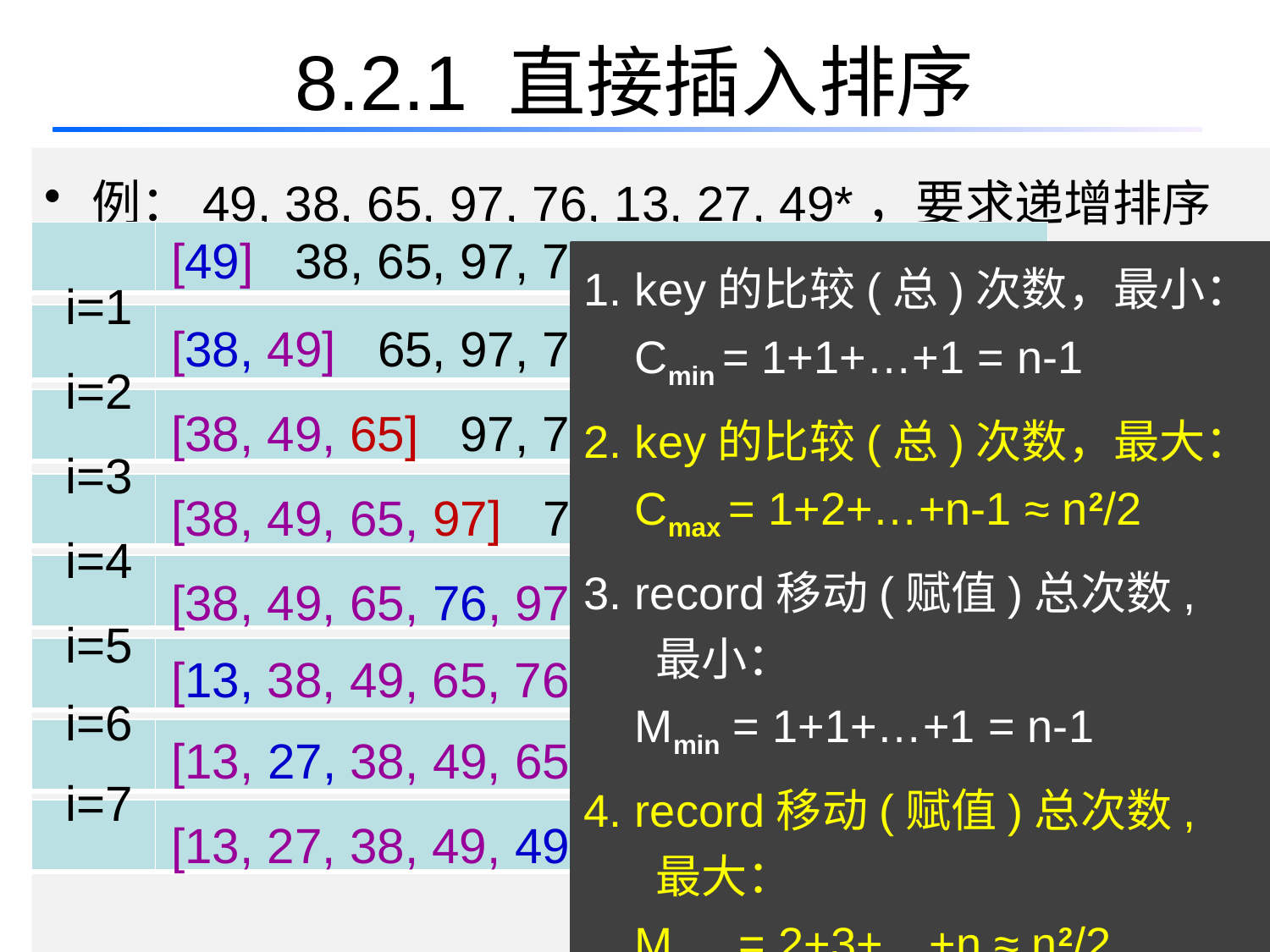

# 8.2.1 直接插入排序

例：49, 38, 65, 97, 76, 13, 27, 49*，要求递增排序

|  |  |
| --- | --- |
[49]   38, 65, 97, 76, 13, 27, 49*
1. key的比较(总)次数，最小：
    Cmin = 1+1+…+1 = n-1
2. key的比较(总)次数，最大：
    Cmax = 1+2+…+n-1 ≈ n2/2
3. record移动(赋值)总次数, 最小：
    Mmin = 1+1+…+1 = n-1
4. record移动(赋值)总次数, 最大：
    Mmax = 2+3+…+n ≈ n2/2
i=1
[38, 49]   65, 97, 76, 13, 27, 49*
|  |  |
| --- | --- |
i=2
[38, 49, 65]   97, 76, 13, 27, 49*
|  |  |
| --- | --- |
i=3
[38, 49, 65, 97]   76, 13, 27, 49*
|  |  |
| --- | --- |
i=4
[38, 49, 65, 76, 97]   13, 27, 49*
|  |  |
| --- | --- |
i=5
[13, 38, 49, 65, 76, 97]   27, 49*
|  |  |
| --- | --- |
i=6
[13, 27, 38, 49, 65, 76, 97]   49*
|  |  |
| --- | --- |
i=7
[13, 27, 38, 49, 49*, 65, 76, 97]
|  |  |
| --- | --- |